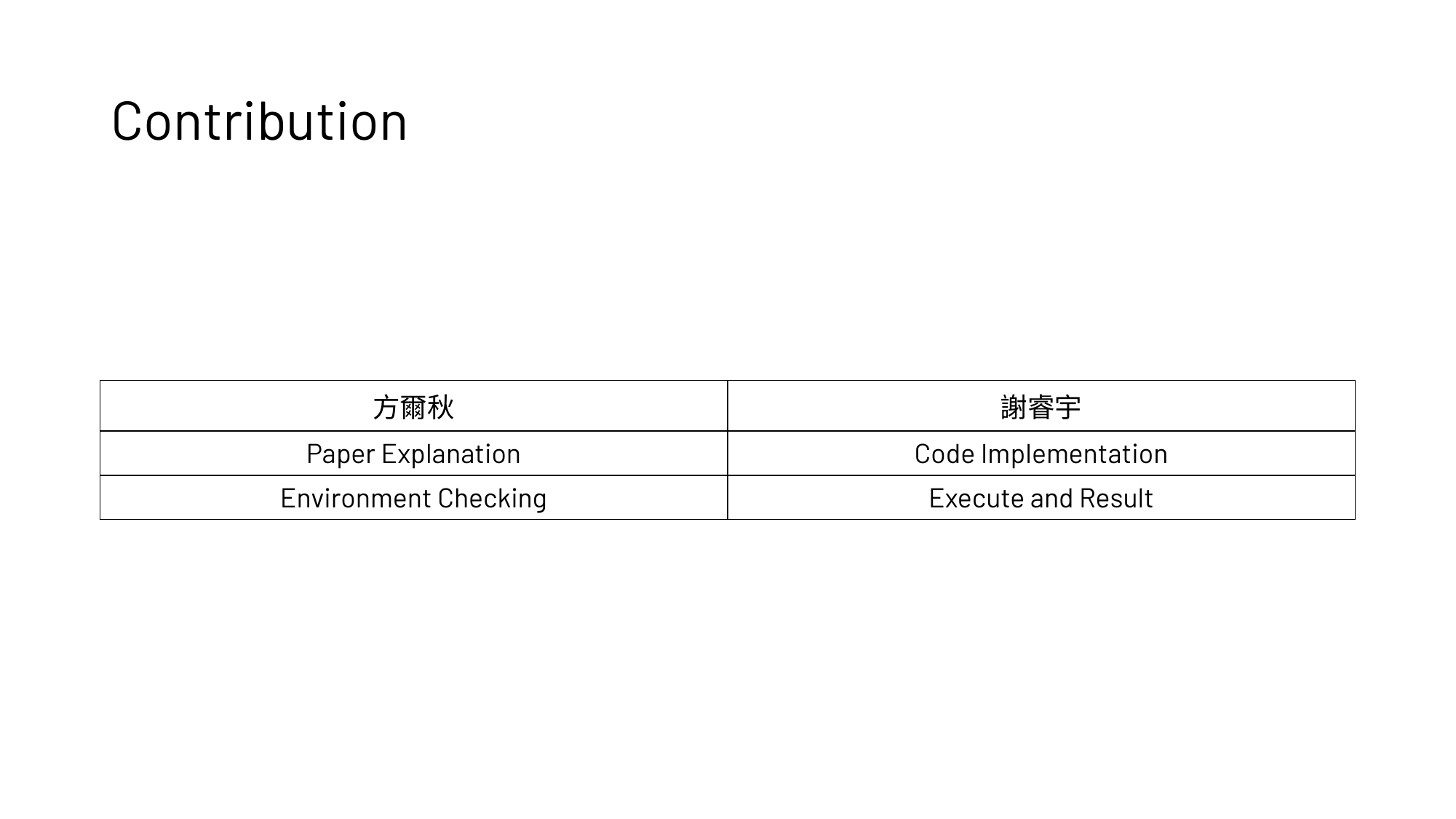

# Contribution
| 方爾秋 | 謝睿宇 |
| --- | --- |
| Paper Explanation | Code Implementation |
| Environment Checking | Execute and Result |